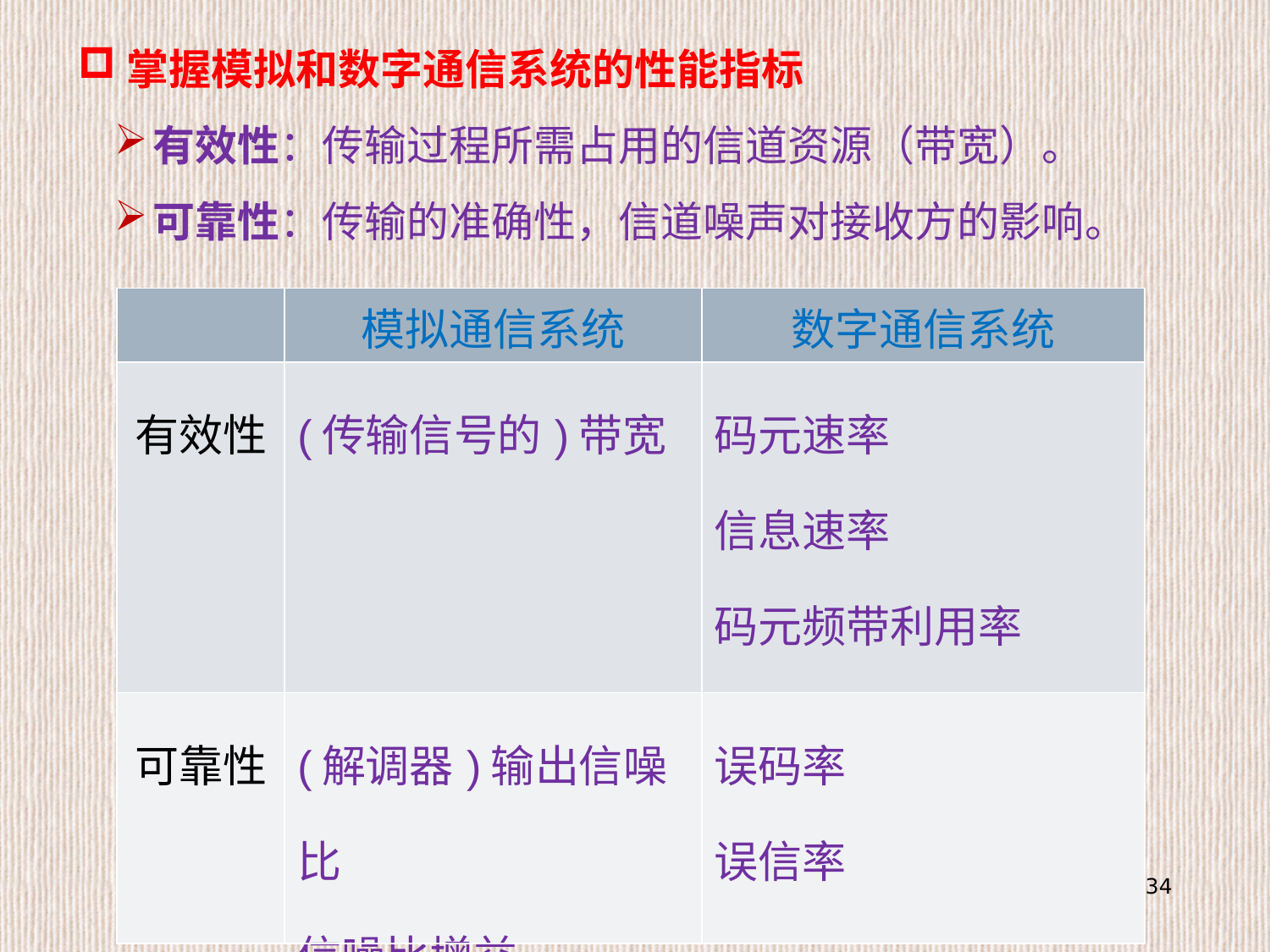

掌握模拟和数字通信系统的性能指标
有效性：传输过程所需占用的信道资源（带宽）。
可靠性：传输的准确性，信道噪声对接收方的影响。
|  | 模拟通信系统 | 数字通信系统 |
| --- | --- | --- |
| 有效性 | (传输信号的)带宽 | 码元速率 信息速率 码元频带利用率 信息频带利用率 |
| 可靠性 | (解调器)输出信噪比 信噪比增益 | 误码率 误信率 |
34